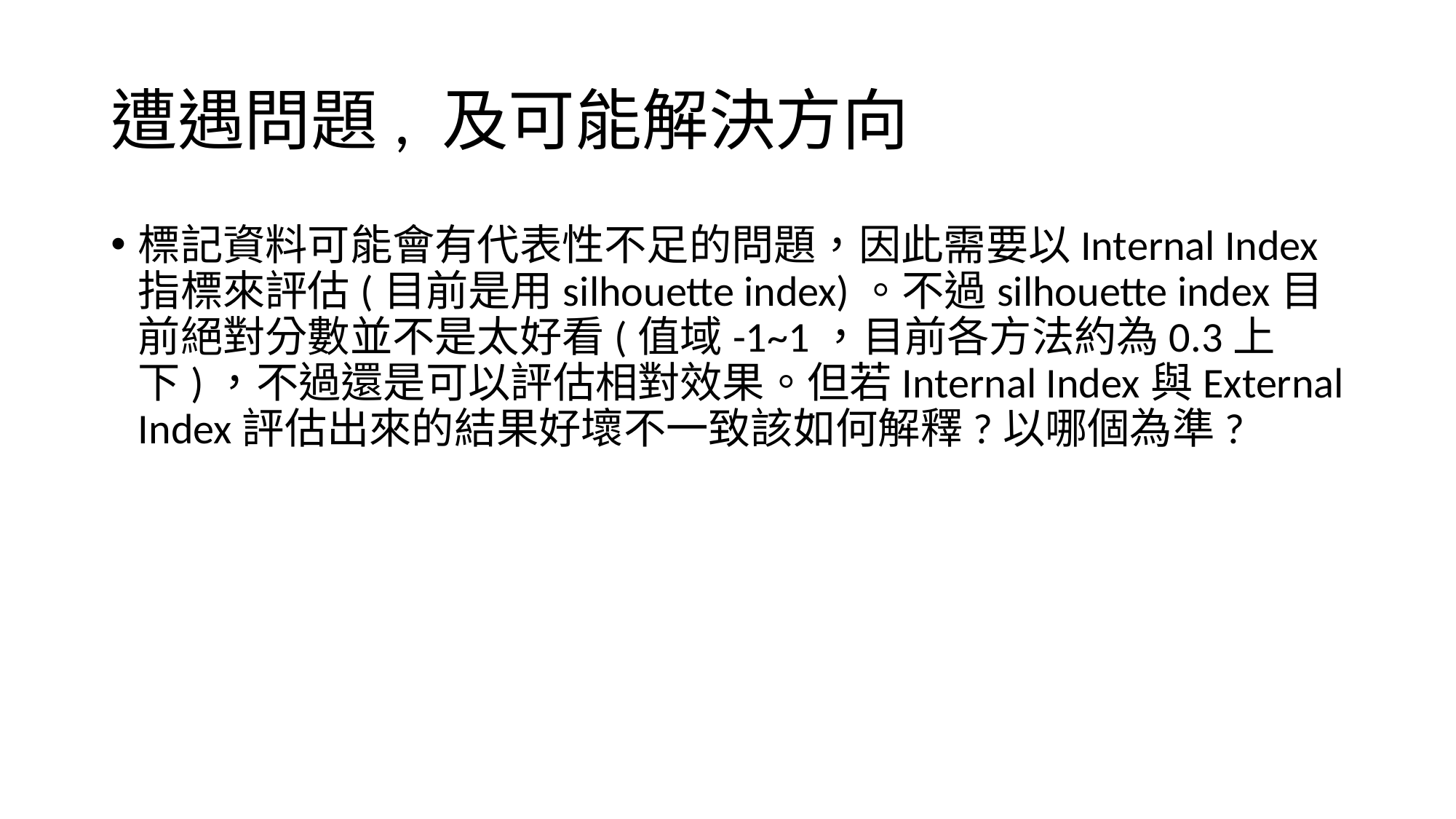

# 遭遇問題, 及可能解決方向
標記資料可能會有代表性不足的問題，因此需要以Internal Index指標來評估(目前是用silhouette index)。不過silhouette index目前絕對分數並不是太好看(值域-1~1，目前各方法約為0.3上下)，不過還是可以評估相對效果。但若Internal Index與External Index評估出來的結果好壞不一致該如何解釋?以哪個為準?